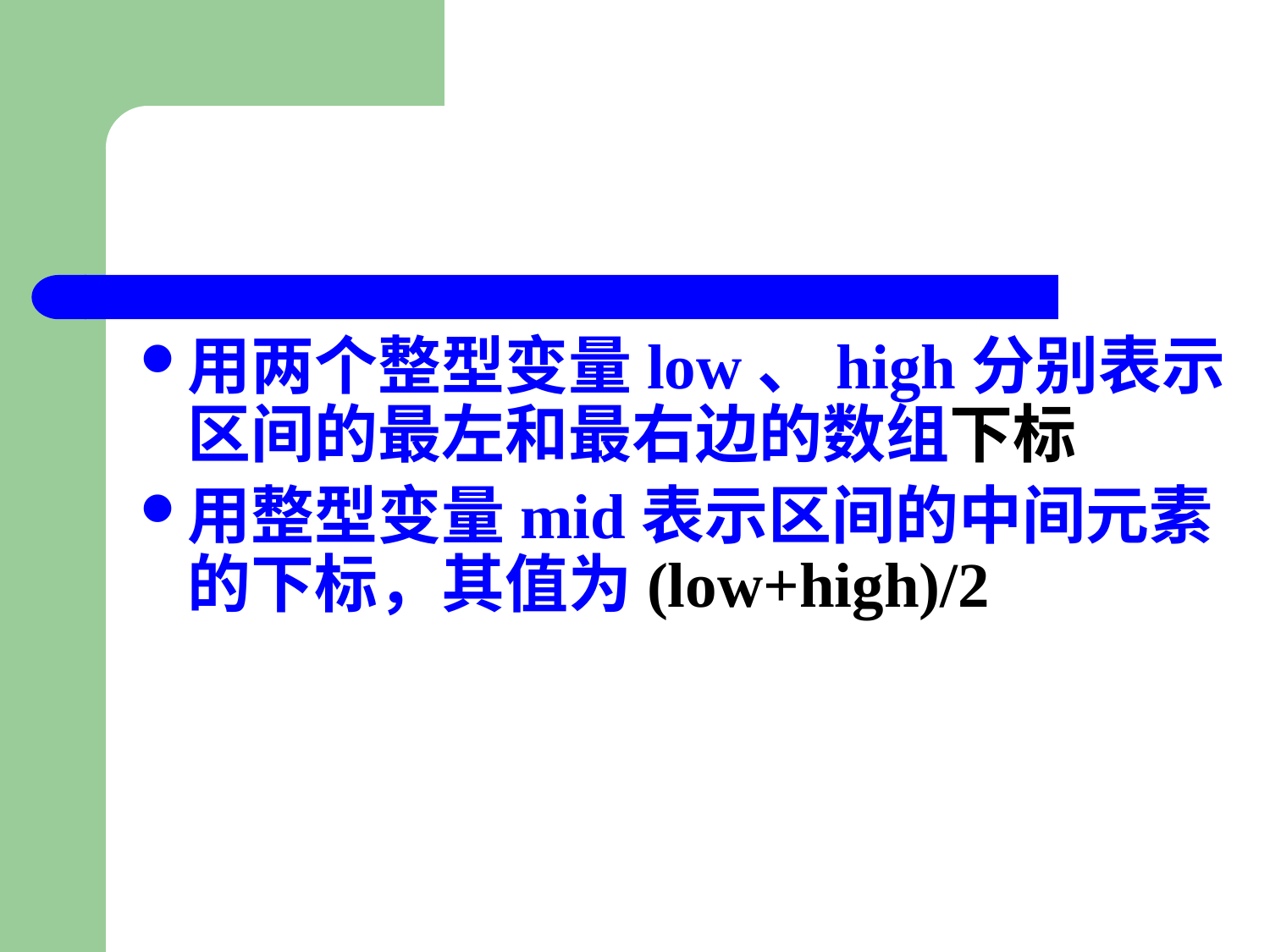

#
用两个整型变量low、high分别表示区间的最左和最右边的数组下标
用整型变量mid表示区间的中间元素的下标，其值为(low+high)/2